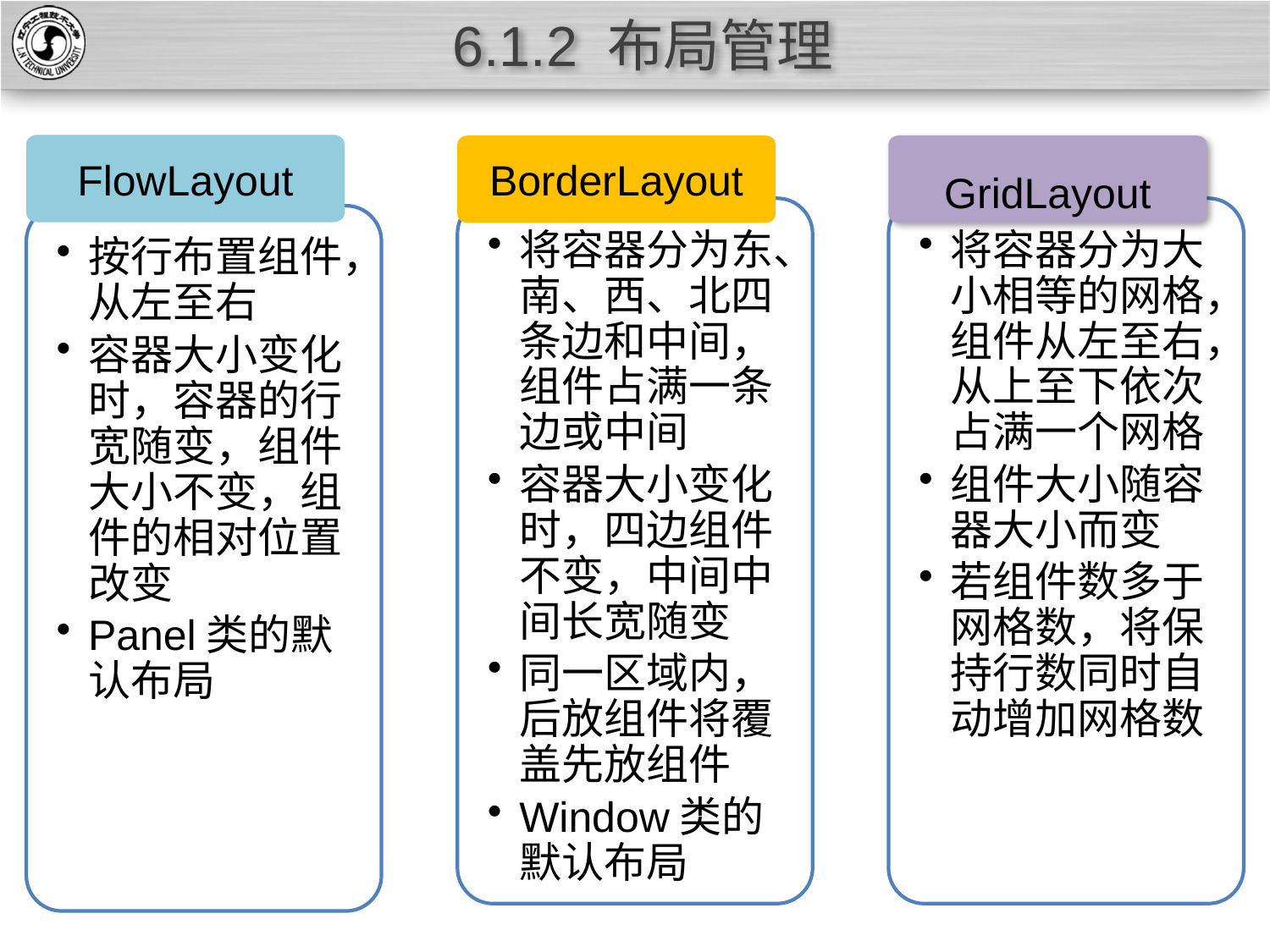

# 6.1.2 布局管理
FlowLayout
BorderLayout
GridLayout
将容器分为东、南、西、北四条边和中间，组件占满一条边或中间
容器大小变化时，四边组件不变，中间中间长宽随变
同一区域内，后放组件将覆盖先放组件
Window类的默认布局
将容器分为大小相等的网格，组件从左至右，从上至下依次占满一个网格
组件大小随容器大小而变
若组件数多于网格数，将保持行数同时自动增加网格数
按行布置组件，从左至右
容器大小变化时，容器的行宽随变，组件大小不变，组件的相对位置改变
Panel类的默认布局